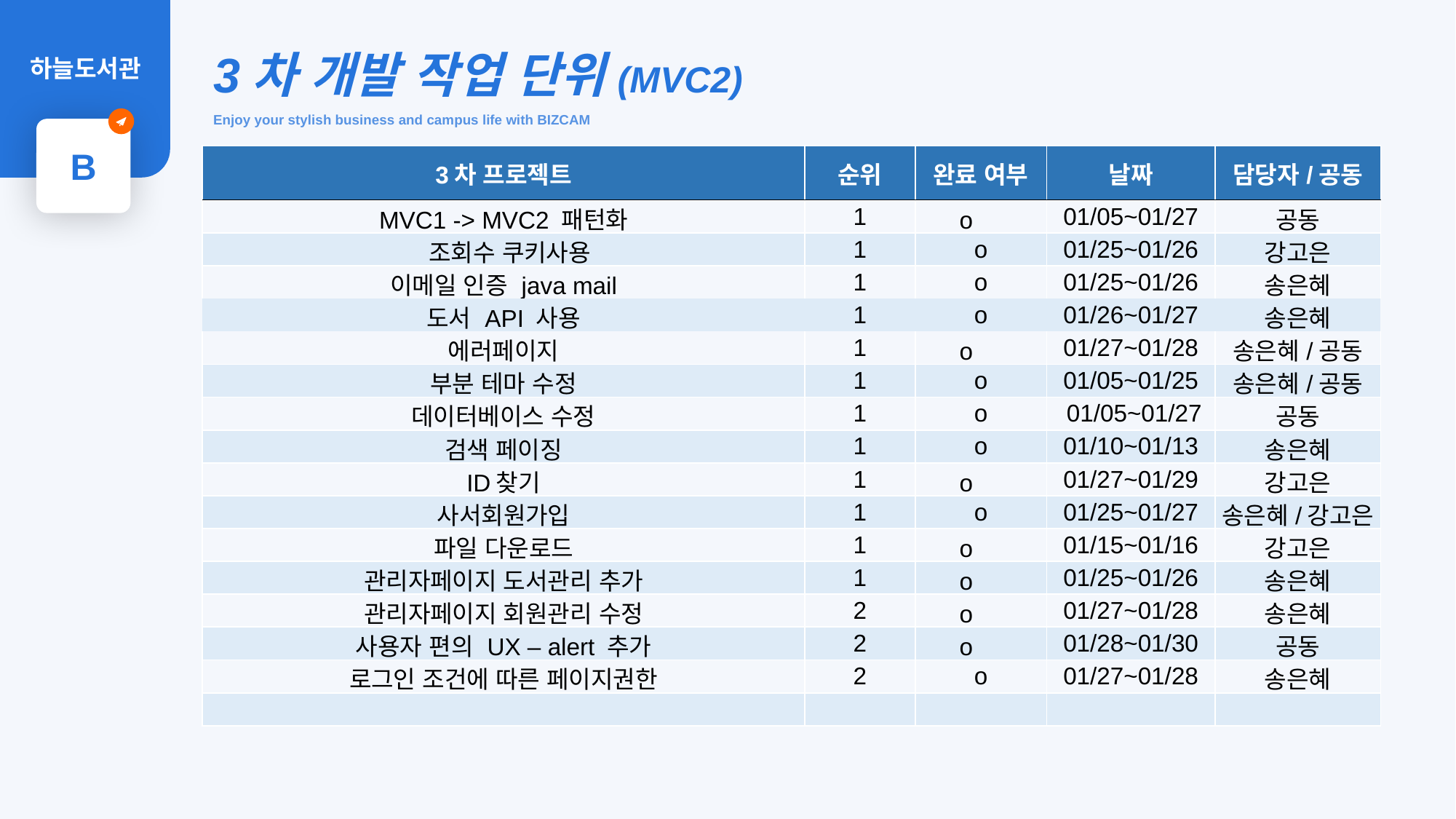

3차 개발 작업 단위(MVC2)
Enjoy your stylish business and campus life with BIZCAM
하늘도서관

B
| 3차 프로젝트 | 순위 | 완료 여부 | 날짜 | 담당자/공동 |
| --- | --- | --- | --- | --- |
| MVC1 -> MVC2 패턴화 | 1 | o | 01/05~01/27 | 공동 |
| 조회수 쿠키사용 | 1 | o | 01/25~01/26 | 강고은 |
| 이메일 인증 java mail | 1 | o | 01/25~01/26 | 송은혜 |
| 도서 API 사용 | 1 | o | 01/26~01/27 | 송은혜 |
| 에러페이지 | 1 | o | 01/27~01/28 | 송은혜/공동 |
| 부분 테마 수정 | 1 | o | 01/05~01/25 | 송은혜/공동 |
| 데이터베이스 수정 | 1 | o | 01/05~01/27 | 공동 |
| 검색 페이징 | 1 | o | 01/10~01/13 | 송은혜 |
| ID찾기 | 1 | o | 01/27~01/29 | 강고은 |
| 사서회원가입 | 1 | o | 01/25~01/27 | 송은혜/강고은 |
| 파일 다운로드 | 1 | o | 01/15~01/16 | 강고은 |
| 관리자페이지 도서관리 추가 | 1 | o | 01/25~01/26 | 송은혜 |
| 관리자페이지 회원관리 수정 | 2 | o | 01/27~01/28 | 송은혜 |
| 사용자 편의 UX – alert 추가 | 2 | o | 01/28~01/30 | 공동 |
| 로그인 조건에 따른 페이지권한 | 2 | o | 01/27~01/28 | 송은혜 |
|  |  |  |  |  |